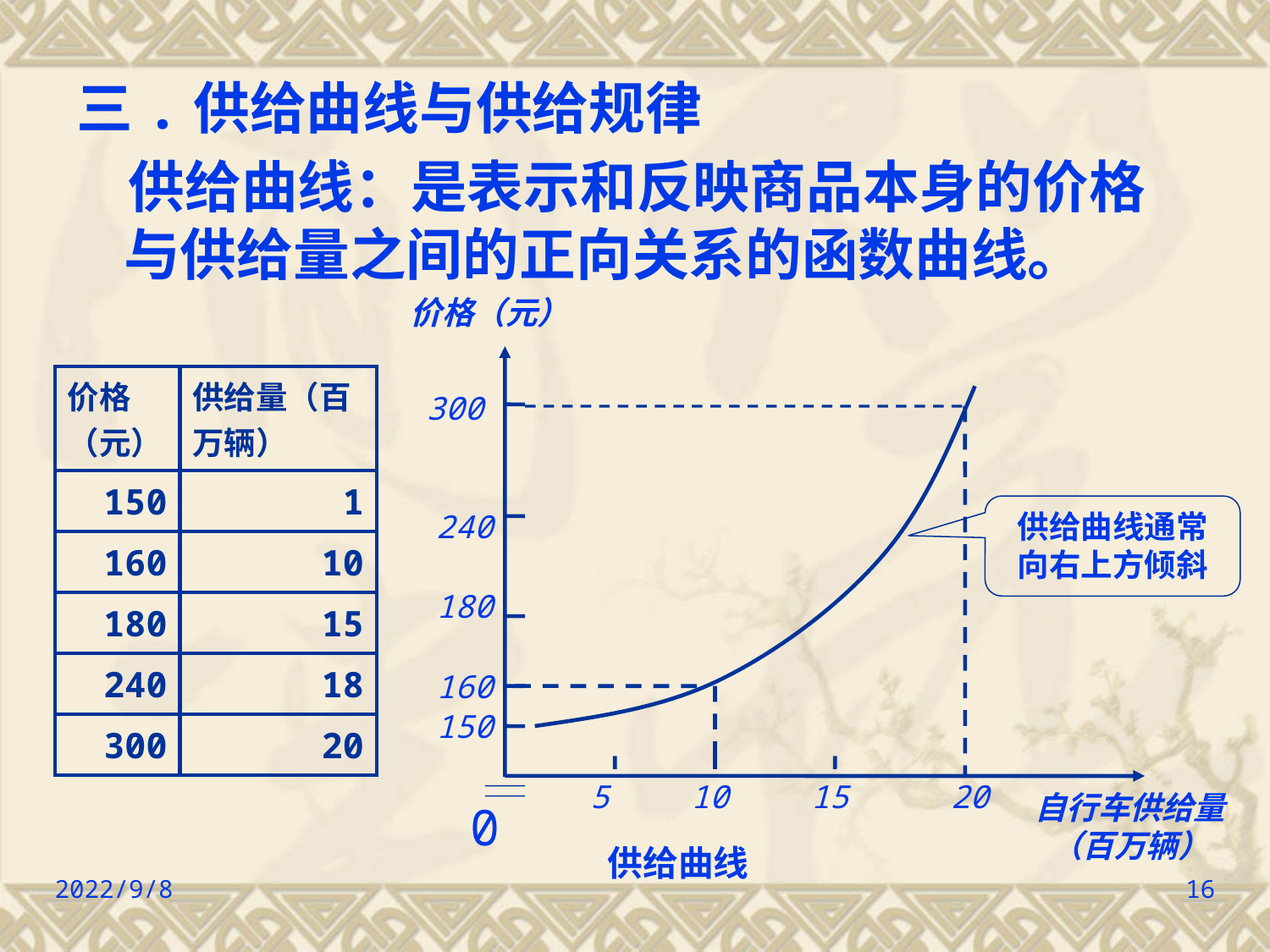

三.供给曲线与供给规律
   供给曲线：是表示和反映商品本身的价格与供给量之间的正向关系的函数曲线。
价格（元）

300

240

180

160

150

5
10
15
20

0
自行车供给量
（百万辆）
供给曲线
| 价格（元） | 供给量（百万辆） |
| --- | --- |
| 150 | 1 |
| 160 | 10 |
| 180 | 15 |
| 240 | 18 |
| 300 | 20 |
供给曲线通常向右上方倾斜
2022/9/8
16